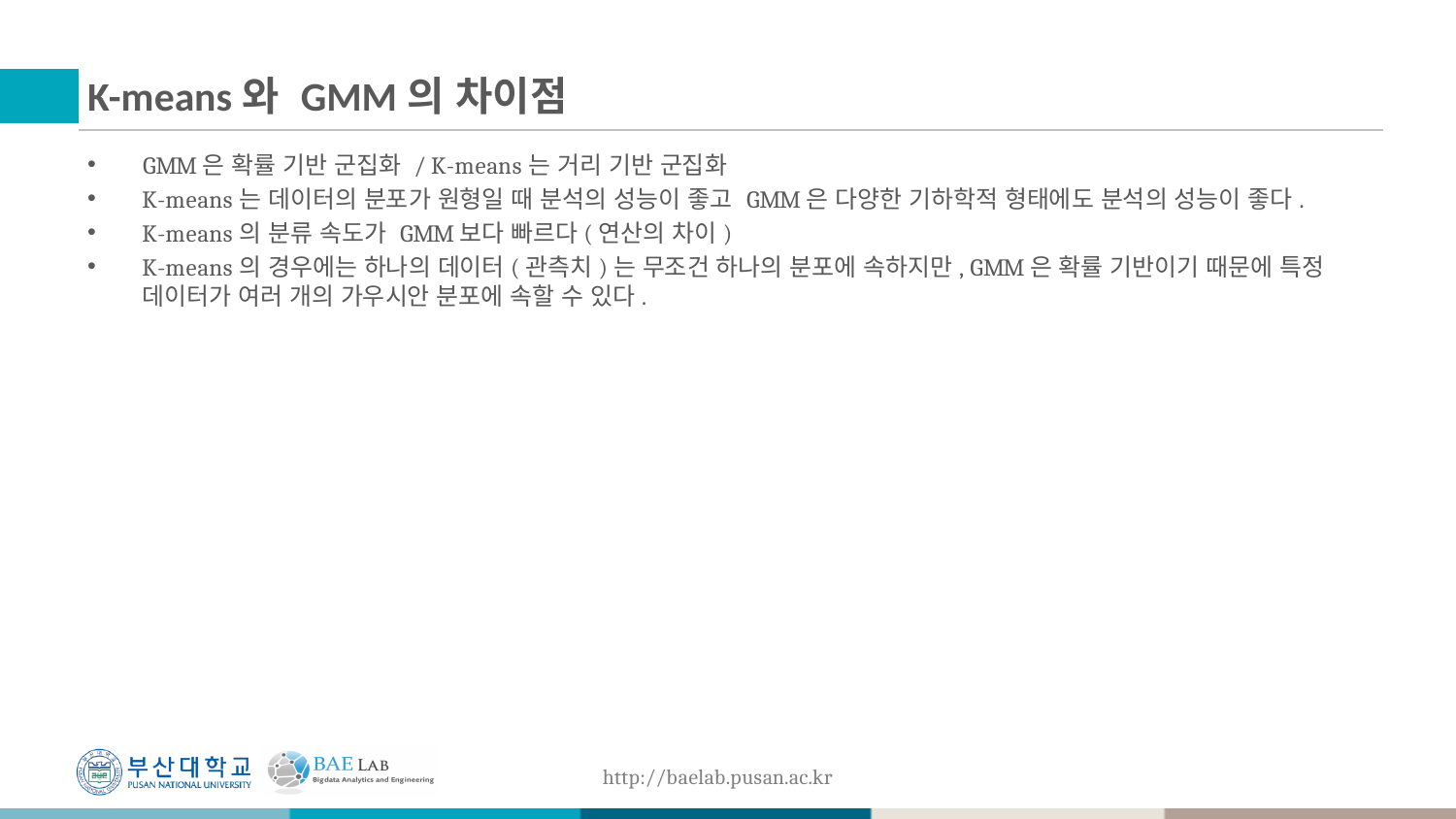

# K-means와 GMM의 차이점
GMM은 확률 기반 군집화 / K-means는 거리 기반 군집화
K-means는 데이터의 분포가 원형일 때 분석의 성능이 좋고 GMM은 다양한 기하학적 형태에도 분석의 성능이 좋다.
K-means의 분류 속도가 GMM보다 빠르다(연산의 차이)
K-means의 경우에는 하나의 데이터(관측치)는 무조건 하나의 분포에 속하지만, GMM은 확률 기반이기 때문에 특정 데이터가 여러 개의 가우시안 분포에 속할 수 있다.